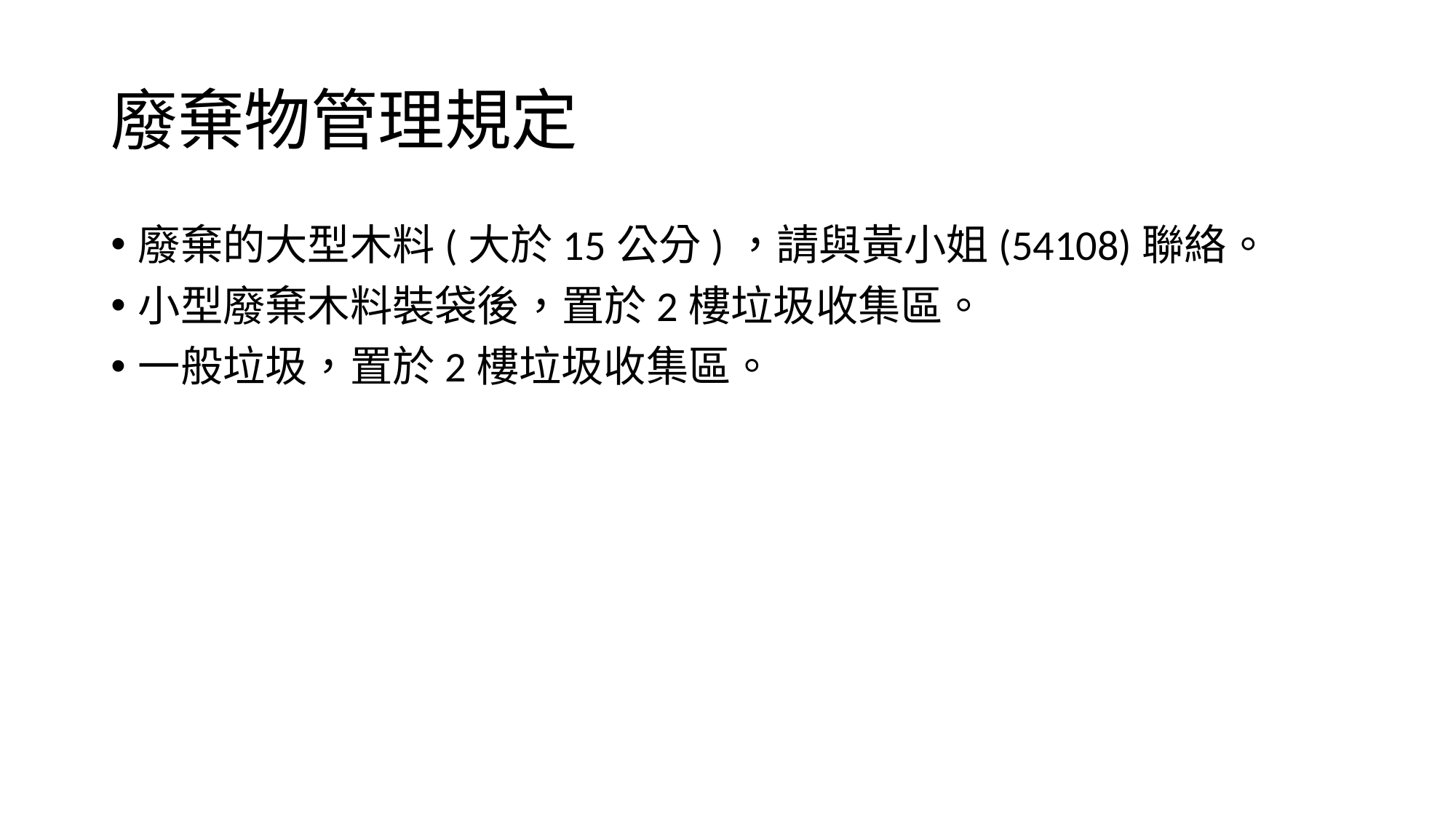

# 廢棄物管理規定
廢棄的大型木料(大於15公分)，請與黃小姐(54108)聯絡。
小型廢棄木料裝袋後，置於2樓垃圾收集區。
一般垃圾，置於2樓垃圾收集區。